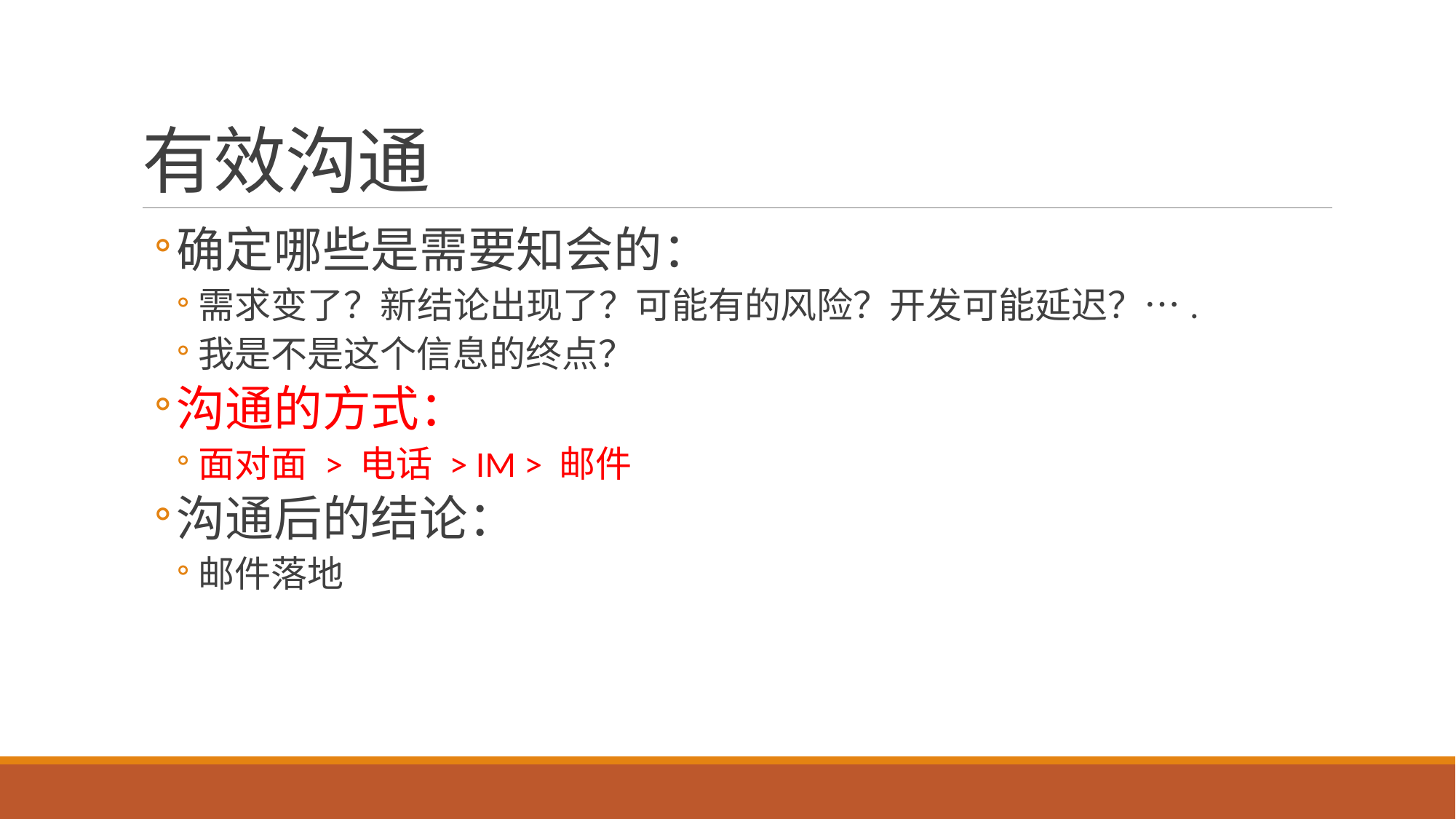

# 有效沟通
确定哪些是需要知会的：
需求变了？新结论出现了？可能有的风险？开发可能延迟？….
我是不是这个信息的终点？
沟通的方式：
面对面 > 电话 > IM > 邮件
沟通后的结论：
邮件落地